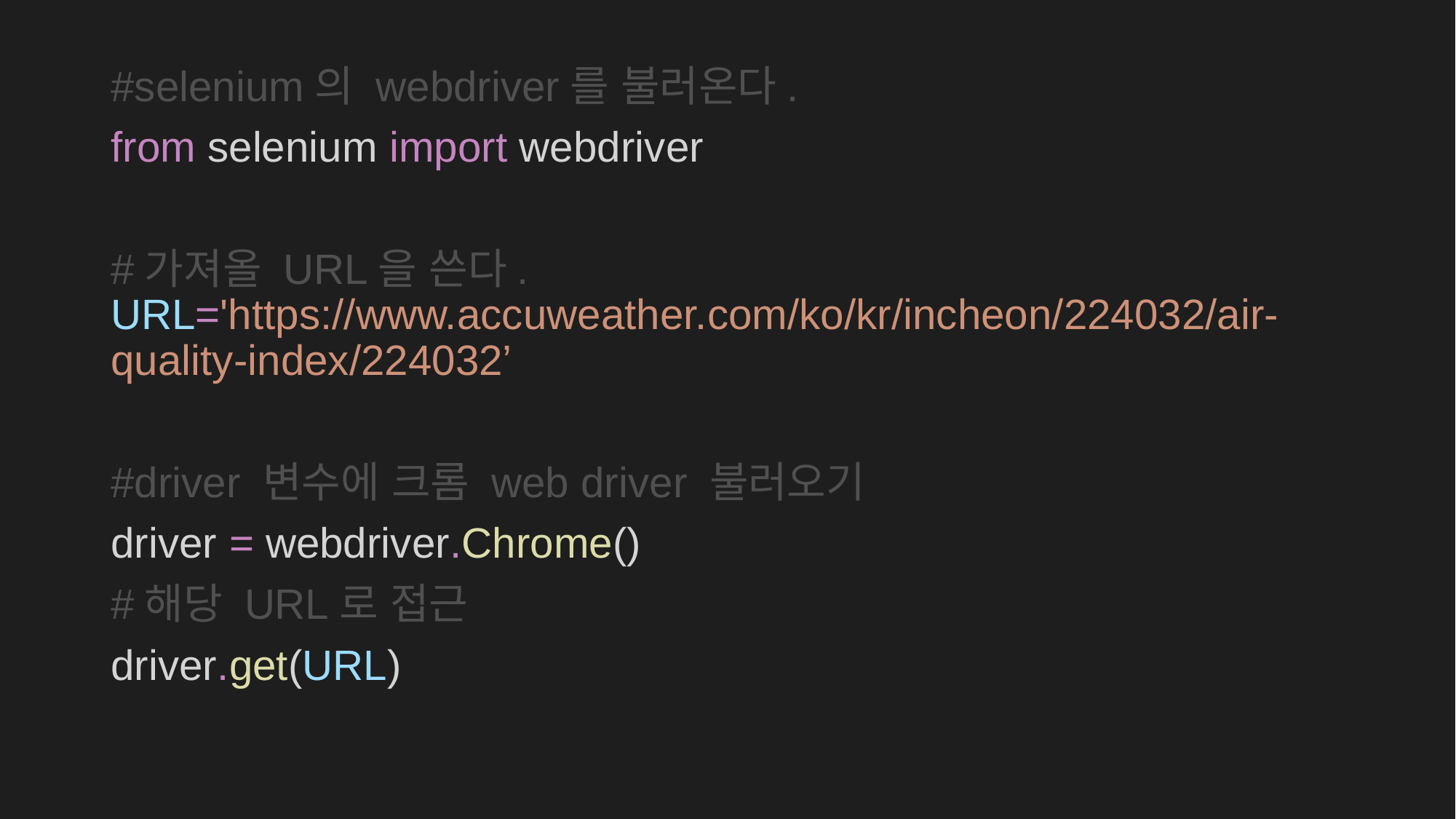

#selenium의 webdriver를 불러온다.
from selenium import webdriver

#가져올 URL을 쓴다.
URL='https://www.accuweather.com/ko/kr/incheon/224032/air-quality-index/224032’

#driver 변수에 크롬 web driver 불러오기
driver = webdriver.Chrome()
#해당 URL로 접근
driver.get(URL)